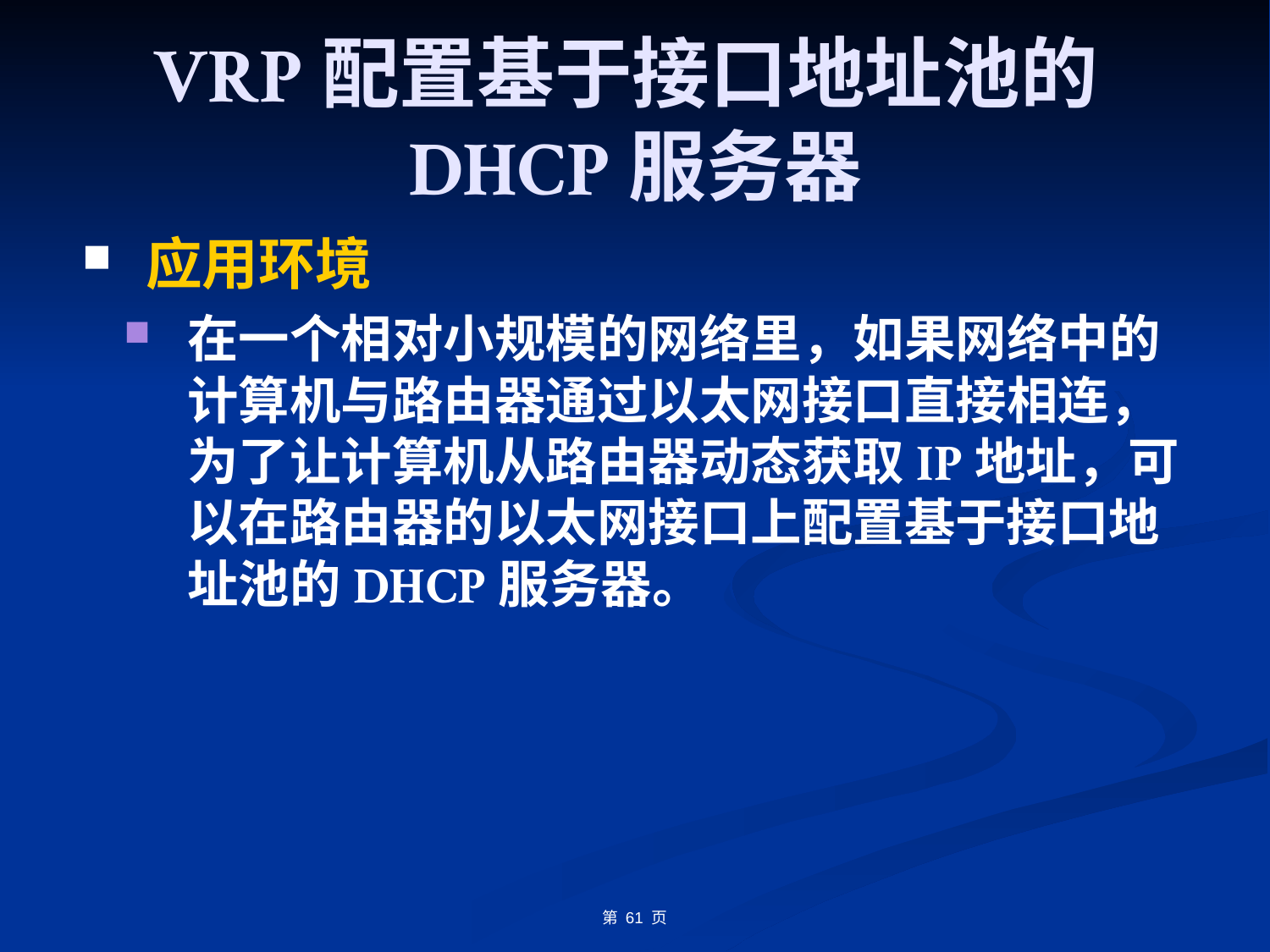

# VRP配置基于接口地址池的DHCP服务器
应用环境
在一个相对小规模的网络里，如果网络中的计算机与路由器通过以太网接口直接相连，为了让计算机从路由器动态获取IP地址，可以在路由器的以太网接口上配置基于接口地址池的DHCP服务器。

第 61 页